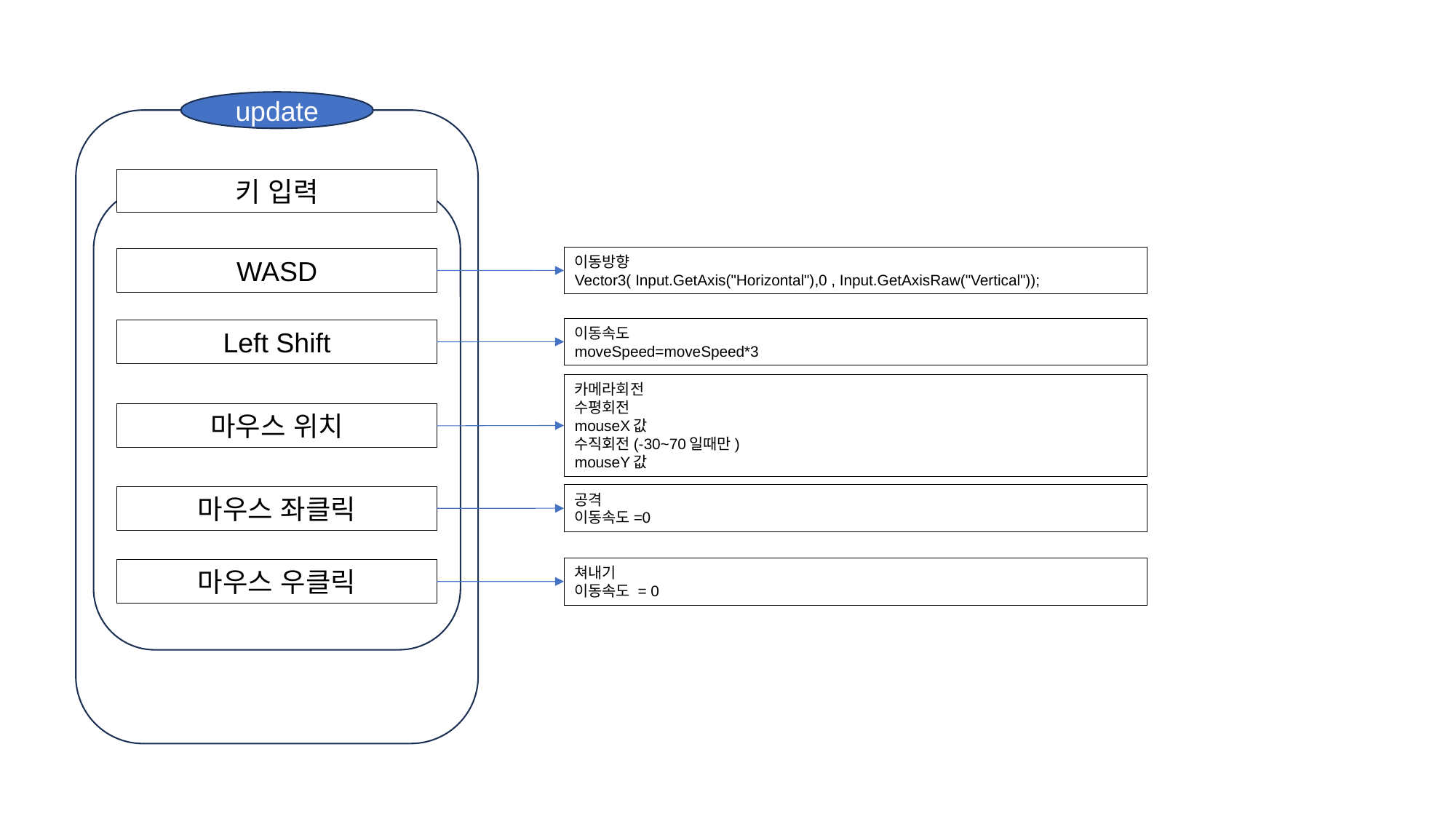

update

키 입력

이동방향
Vector3( Input.GetAxis("Horizontal"),0 , Input.GetAxisRaw("Vertical"));
WASD
이동속도
moveSpeed=moveSpeed*3
Left Shift
카메라회전
수평회전
mouseX값
수직회전(-30~70일때만)
mouseY값
마우스 위치
공격
이동속도=0
마우스 좌클릭
쳐내기
이동속도 = 0
마우스 우클릭